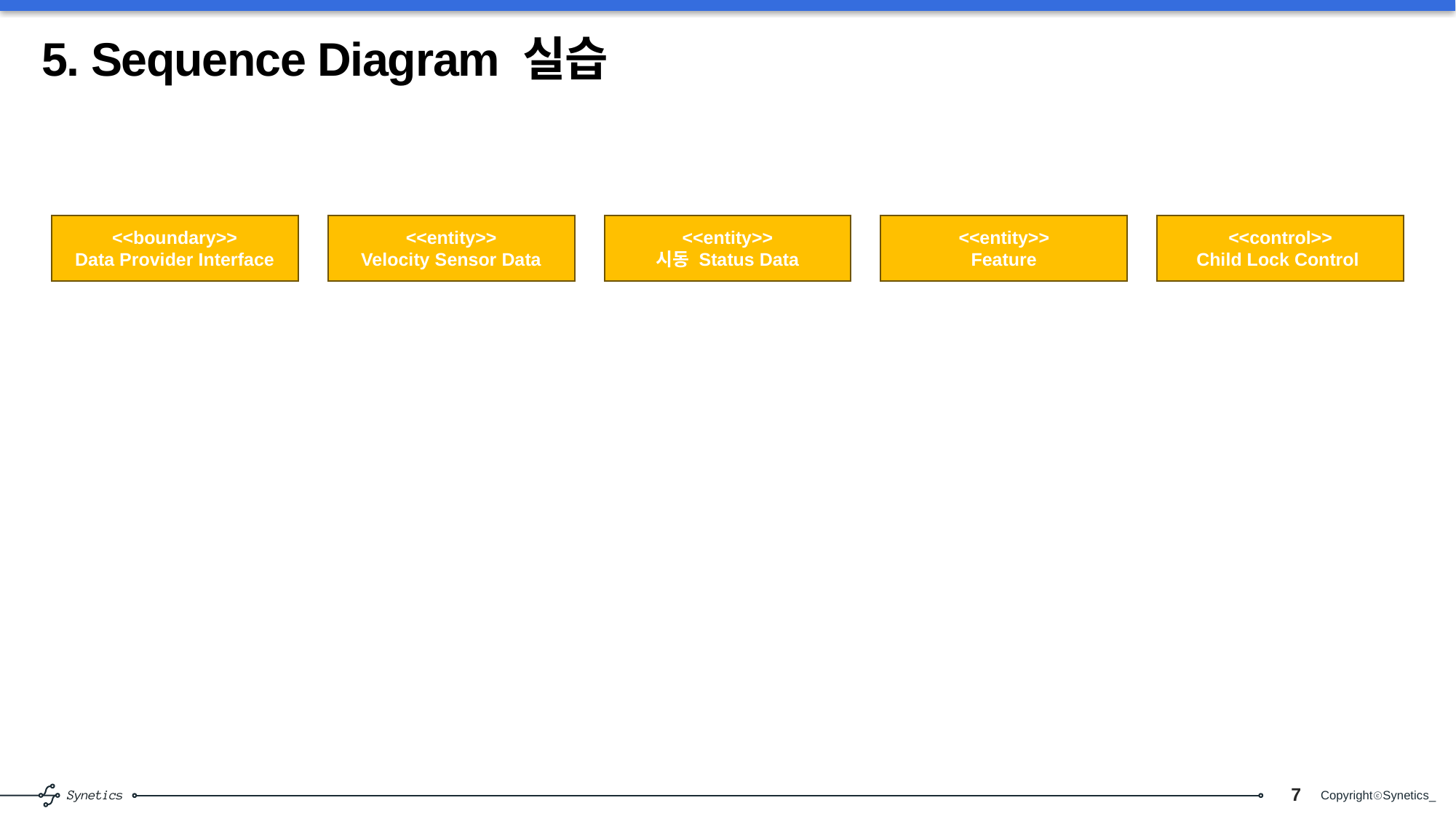

# 5. Sequence Diagram 실습
<<entity>>
Feature
<<control>>
Child Lock Control
<<entity>>
Velocity Sensor Data
<<entity>>
시동 Status Data
<<boundary>>
Data Provider Interface